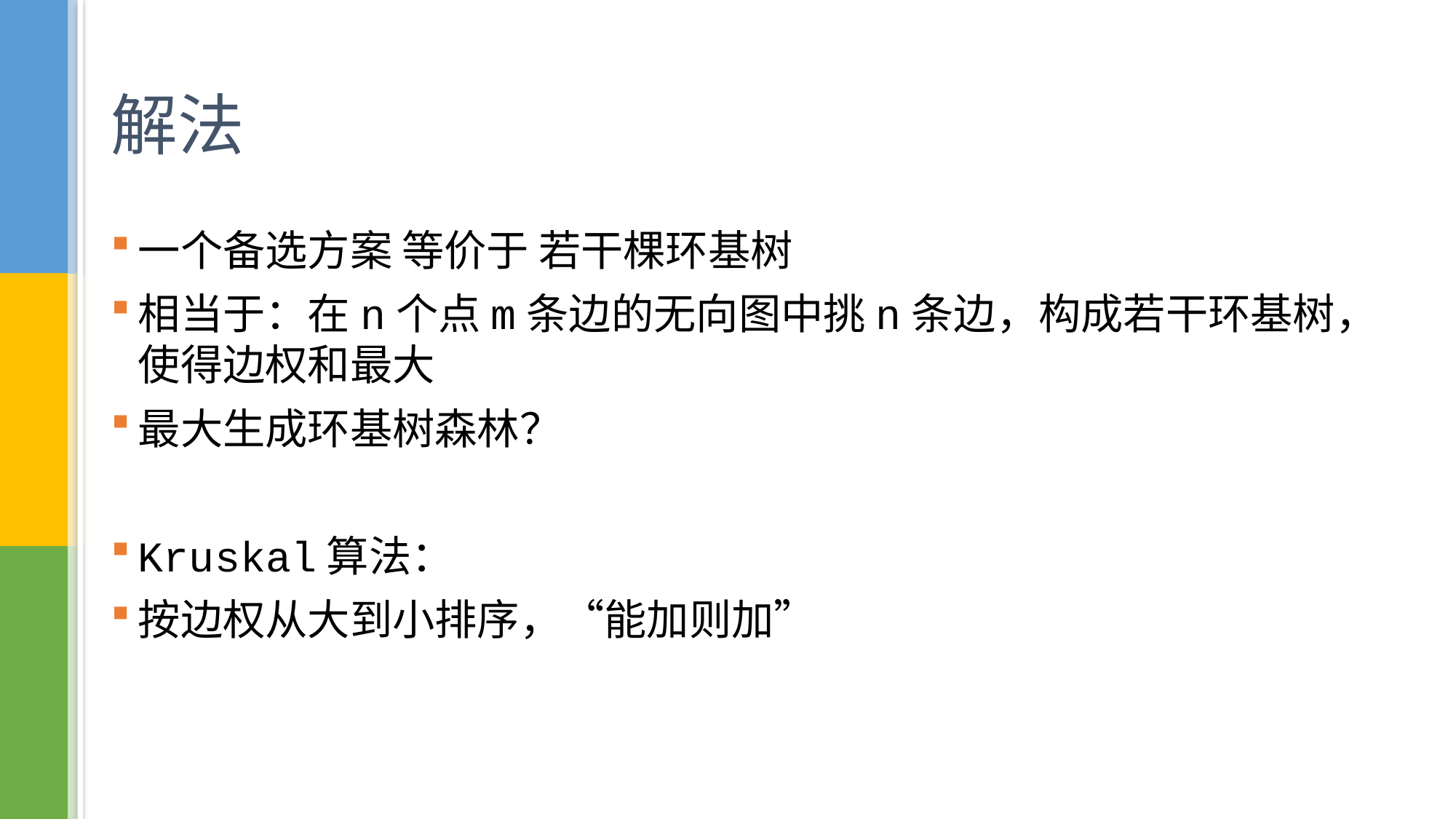

# 解法
一个备选方案 等价于 若干棵环基树
相当于：在n个点m条边的无向图中挑n条边，构成若干环基树，使得边权和最大
最大生成环基树森林？

Kruskal算法：
按边权从大到小排序，“能加则加”